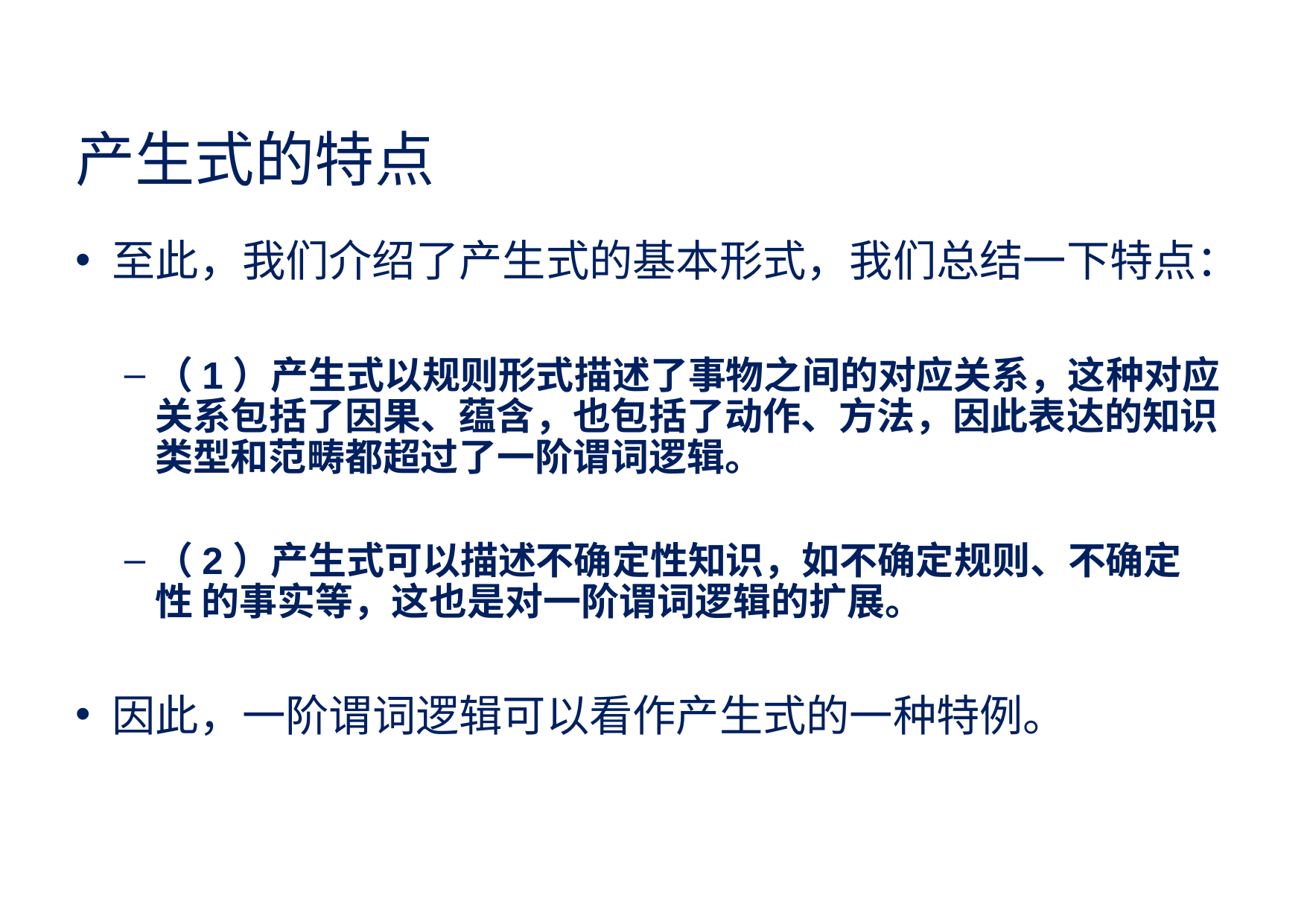

# 产生式的特点
至此，我们介绍了产生式的基本形式，我们总结一下特点：

（1）产生式以规则形式描述了事物之间的对应关系，这种对应 关系包括了因果、蕴含，也包括了动作、方法，因此表达的知识 类型和范畴都超过了一阶谓词逻辑。

（2）产生式可以描述不确定性知识，如不确定规则、不确定性 的事实等，这也是对一阶谓词逻辑的扩展。

因此，一阶谓词逻辑可以看作产生式的一种特例。
55